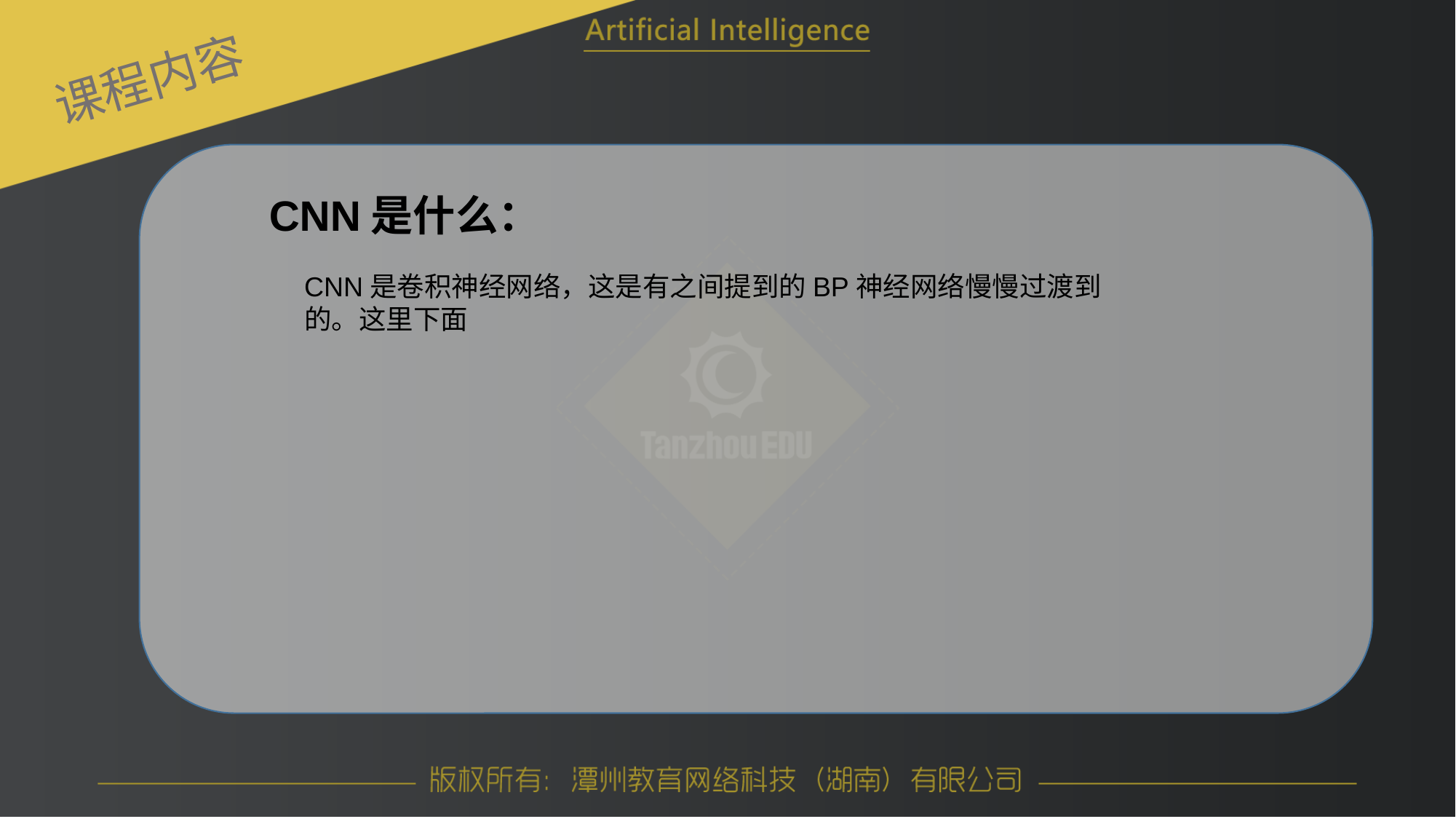

课程内容

CNN是什么：
CNN是卷积神经网络，这是有之间提到的BP神经网络慢慢过渡到的。这里下面